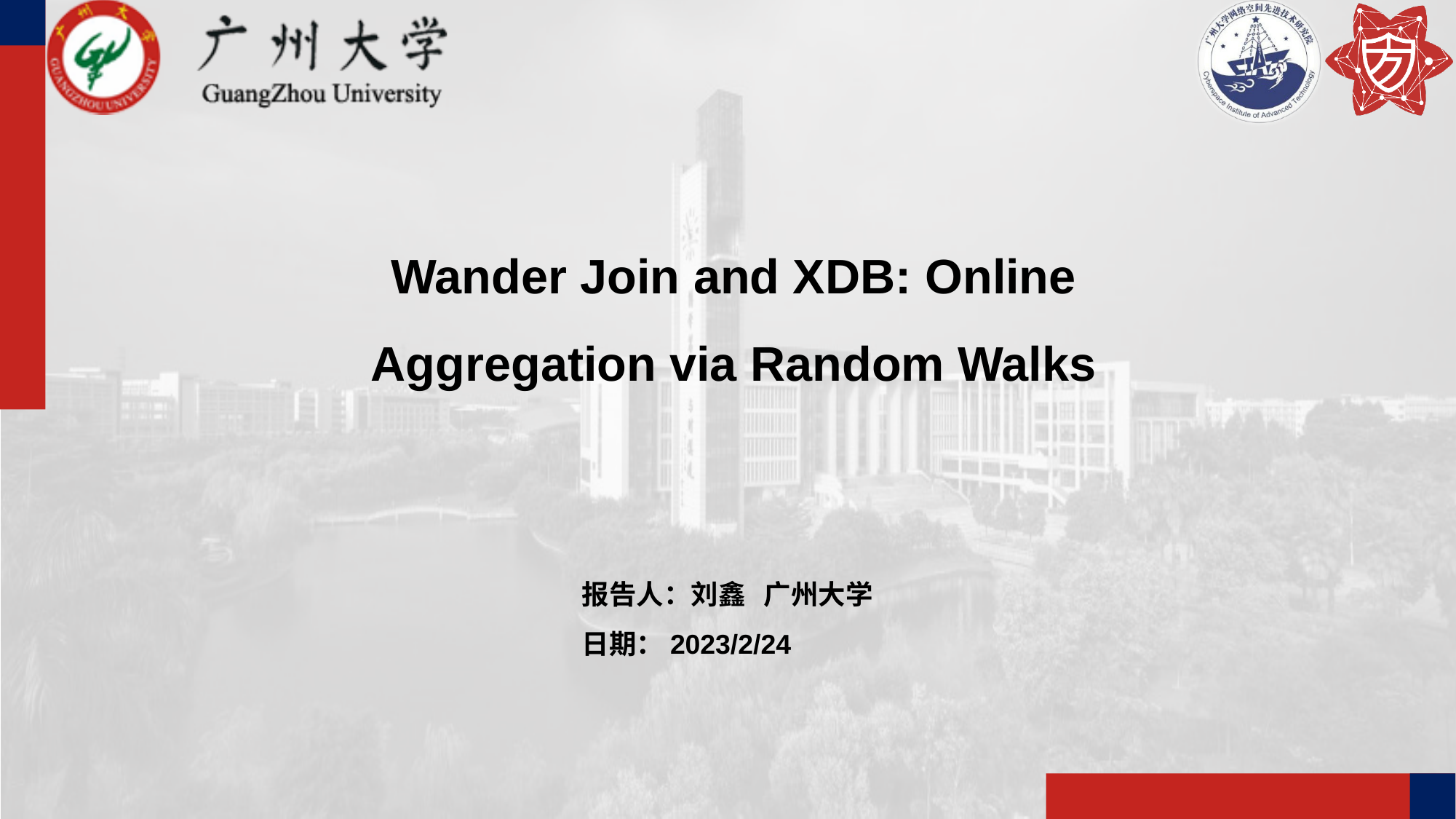

Wander Join and XDB: Online Aggregation via Random Walks

报告人：刘鑫   广州大学
日期：2023/2/24